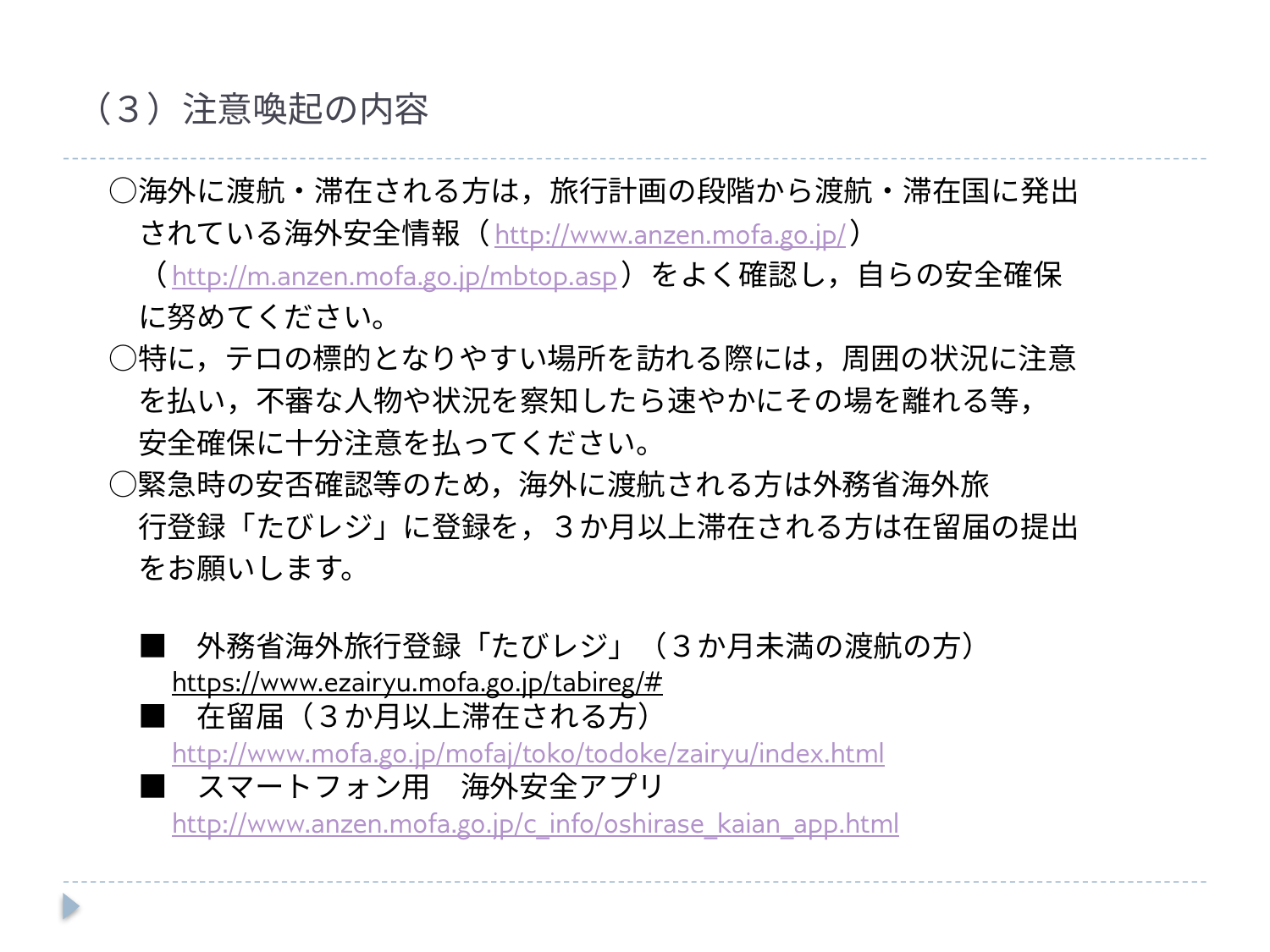

# （３）注意喚起の内容
　○海外に渡航・滞在される方は，旅行計画の段階から渡航・滞在国に発出
　　されている海外安全情報（http://www.anzen.mofa.go.jp/）
　　（http://m.anzen.mofa.go.jp/mbtop.asp）をよく確認し，自らの安全確保
　　に努めてください。
　○特に，テロの標的となりやすい場所を訪れる際には，周囲の状況に注意
　　を払い，不審な人物や状況を察知したら速やかにその場を離れる等，
　　安全確保に十分注意を払ってください。
　○緊急時の安否確認等のため，海外に渡航される方は外務省海外旅
　　行登録「たびレジ」に登録を，３か月以上滞在される方は在留届の提出
　　をお願いします。
　　■　外務省海外旅行登録「たびレジ」（３か月未満の渡航の方）
　　　https://www.ezairyu.mofa.go.jp/tabireg/#
　　■　在留届（３か月以上滞在される方）
　　　http://www.mofa.go.jp/mofaj/toko/todoke/zairyu/index.html
　　■　スマートフォン用　海外安全アプリ
　　　http://www.anzen.mofa.go.jp/c_info/oshirase_kaian_app.html